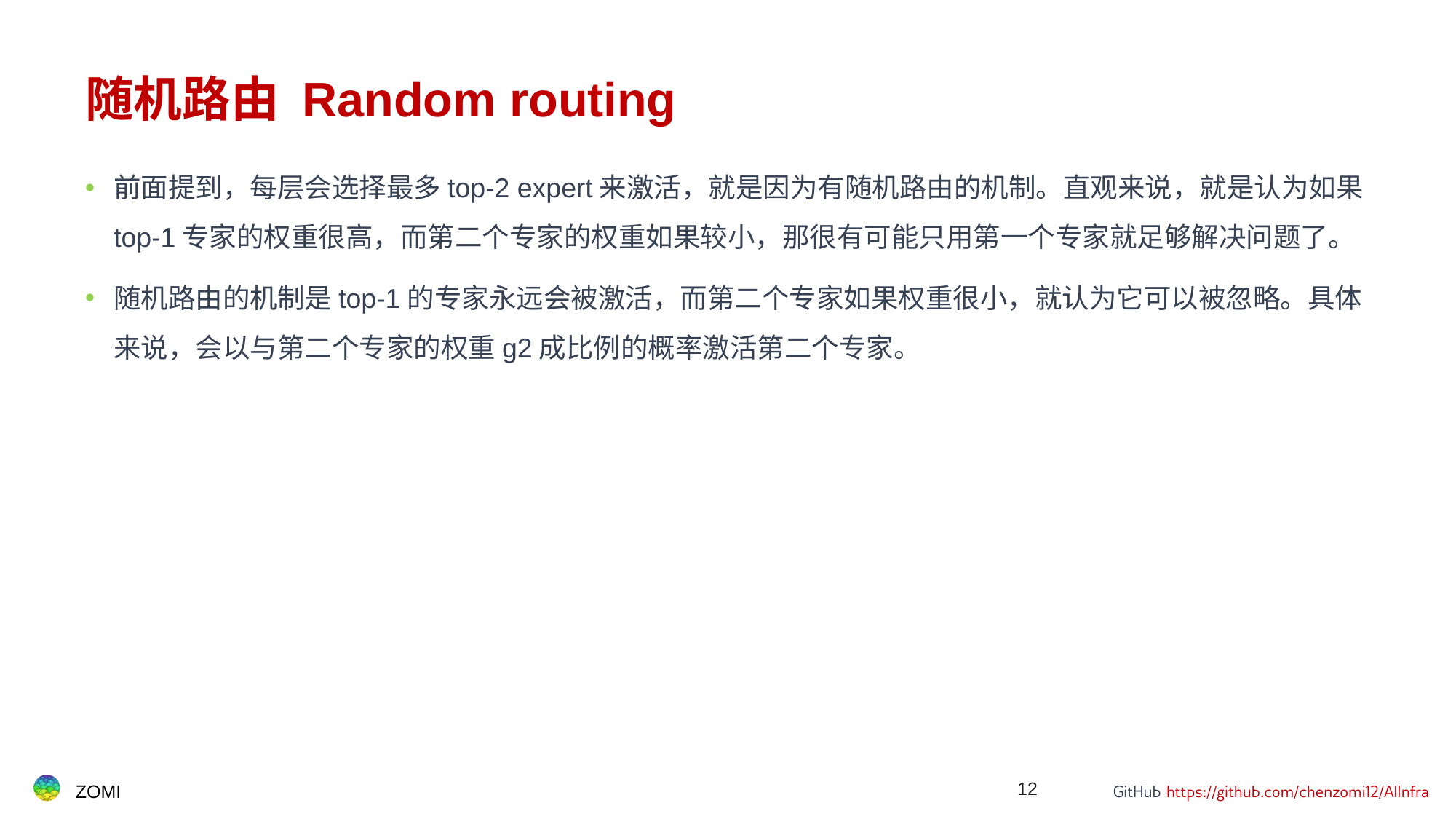

# 随机路由 Random routing
前面提到，每层会选择最多top-2 expert来激活，就是因为有随机路由的机制。直观来说，就是认为如果top-1专家的权重很高，而第二个专家的权重如果较小，那很有可能只用第一个专家就足够解决问题了。
随机路由的机制是top-1的专家永远会被激活，而第二个专家如果权重很小，就认为它可以被忽略。具体来说，会以与第二个专家的权重g2成比例的概率激活第二个专家。